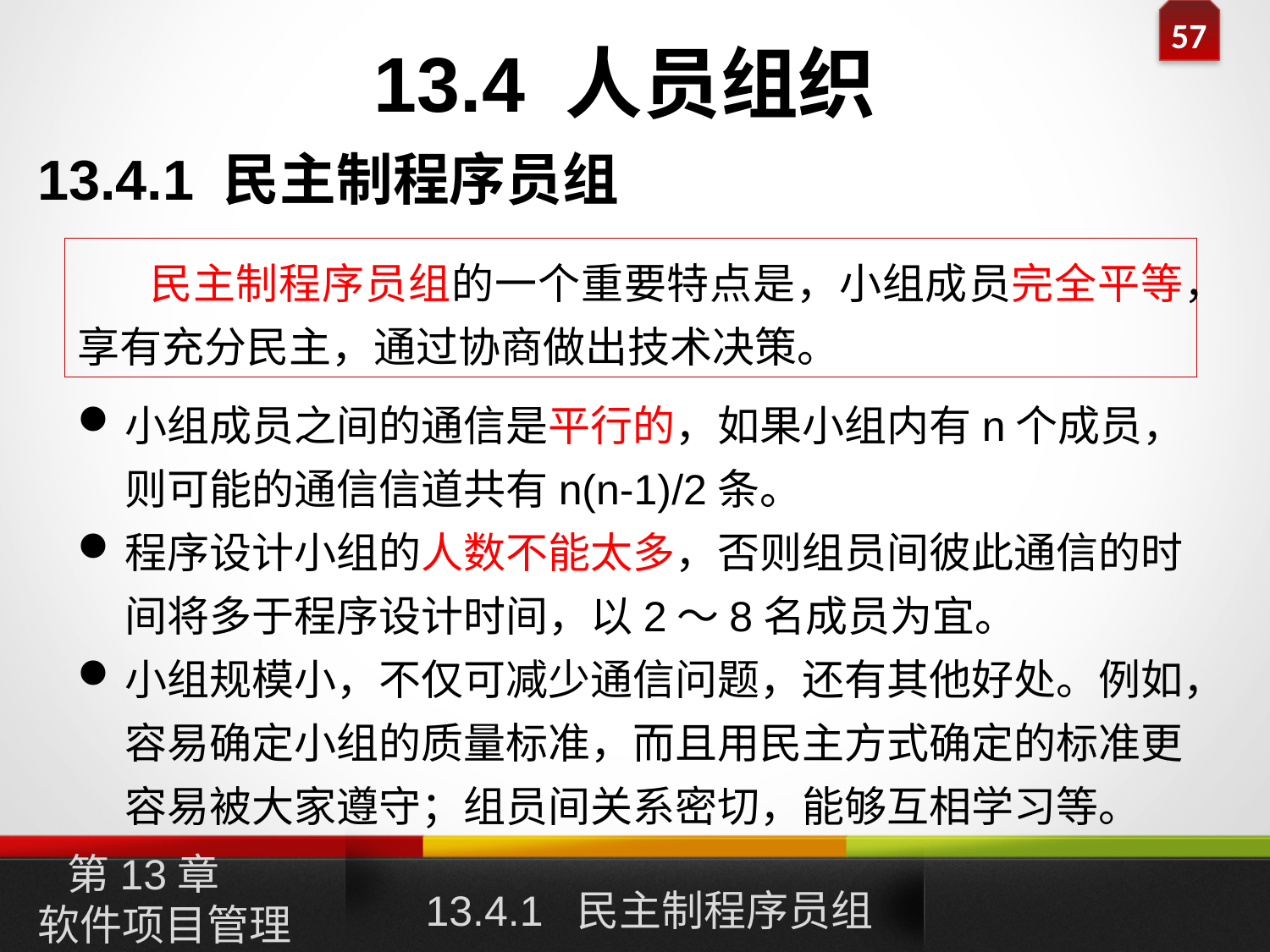

# 13.4 人员组织
13.4.1 民主制程序员组
      民主制程序员组的一个重要特点是，小组成员完全平等，享有充分民主，通过协商做出技术决策。
小组成员之间的通信是平行的，如果小组内有n个成员，则可能的通信信道共有n(n-1)/2条。
程序设计小组的人数不能太多，否则组员间彼此通信的时间将多于程序设计时间，以2～8名成员为宜。
小组规模小，不仅可减少通信问题，还有其他好处。例如，容易确定小组的质量标准，而且用民主方式确定的标准更容易被大家遵守；组员间关系密切，能够互相学习等。
第13章
软件项目管理
13.4.1  民主制程序员组